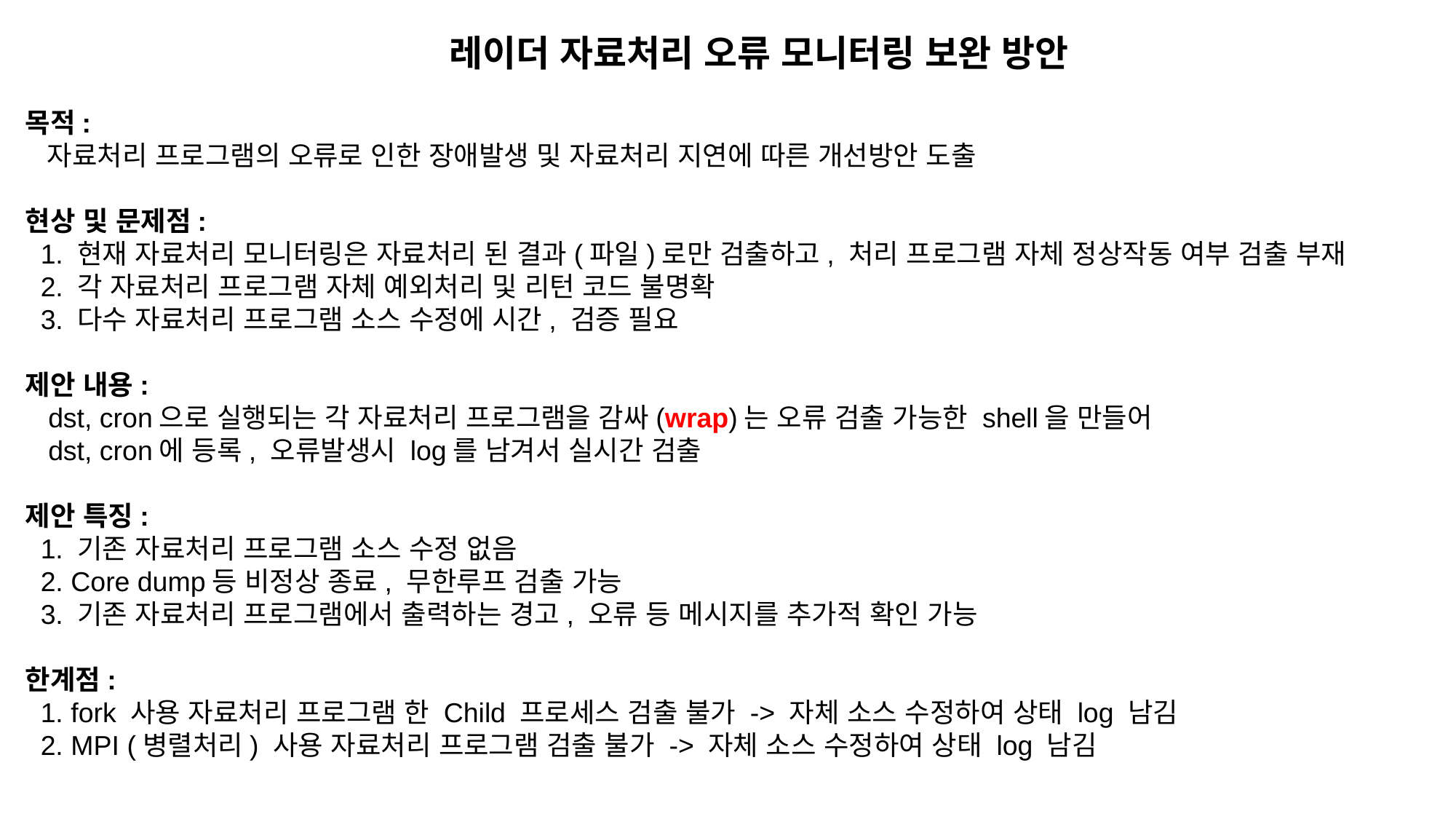

레이더 자료처리 오류 모니터링 보완 방안
목적:
  자료처리 프로그램의 오류로 인한 장애발생 및 자료처리 지연에 따른 개선방안 도출

현상 및 문제점:
  1. 현재 자료처리 모니터링은 자료처리 된 결과(파일)로만 검출하고, 처리 프로그램 자체 정상작동 여부 검출 부재
  2. 각 자료처리 프로그램 자체 예외처리 및 리턴 코드 불명확
  3. 다수 자료처리 프로그램 소스 수정에 시간, 검증 필요

제안 내용:
   dst, cron으로 실행되는 각 자료처리 프로그램을 감싸(wrap)는 오류 검출 가능한 shell을 만들어
   dst, cron에 등록, 오류발생시 log를 남겨서 실시간 검출

제안 특징:
  1. 기존 자료처리 프로그램 소스 수정 없음
  2. Core dump등 비정상 종료, 무한루프 검출 가능
  3. 기존 자료처리 프로그램에서 출력하는 경고, 오류 등 메시지를 추가적 확인 가능

한계점:
  1. fork 사용 자료처리 프로그램 한 Child 프로세스 검출 불가 -> 자체 소스 수정하여 상태 log 남김
  2. MPI (병렬처리) 사용 자료처리 프로그램 검출 불가 -> 자체 소스 수정하여 상태 log 남김